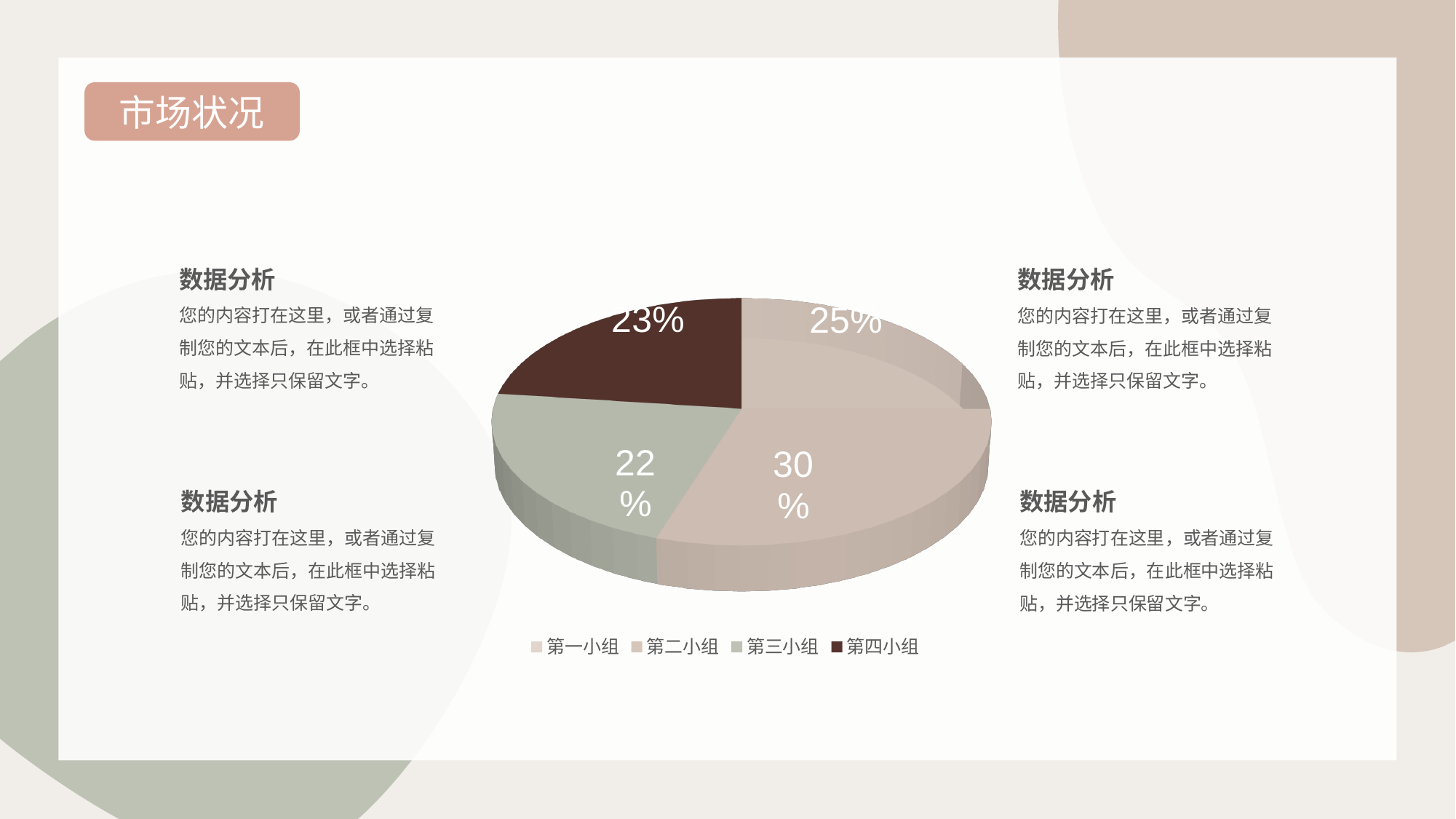

市场状况

[unsupported chart]

数据分析
数据分析

您的内容打在这里，或者通过复制您的文本后，在此框中选择粘贴，并选择只保留文字。
您的内容打在这里，或者通过复制您的文本后，在此框中选择粘贴，并选择只保留文字。
数据分析
数据分析
您的内容打在这里，或者通过复制您的文本后，在此框中选择粘贴，并选择只保留文字。
您的内容打在这里，或者通过复制您的文本后，在此框中选择粘贴，并选择只保留文字。